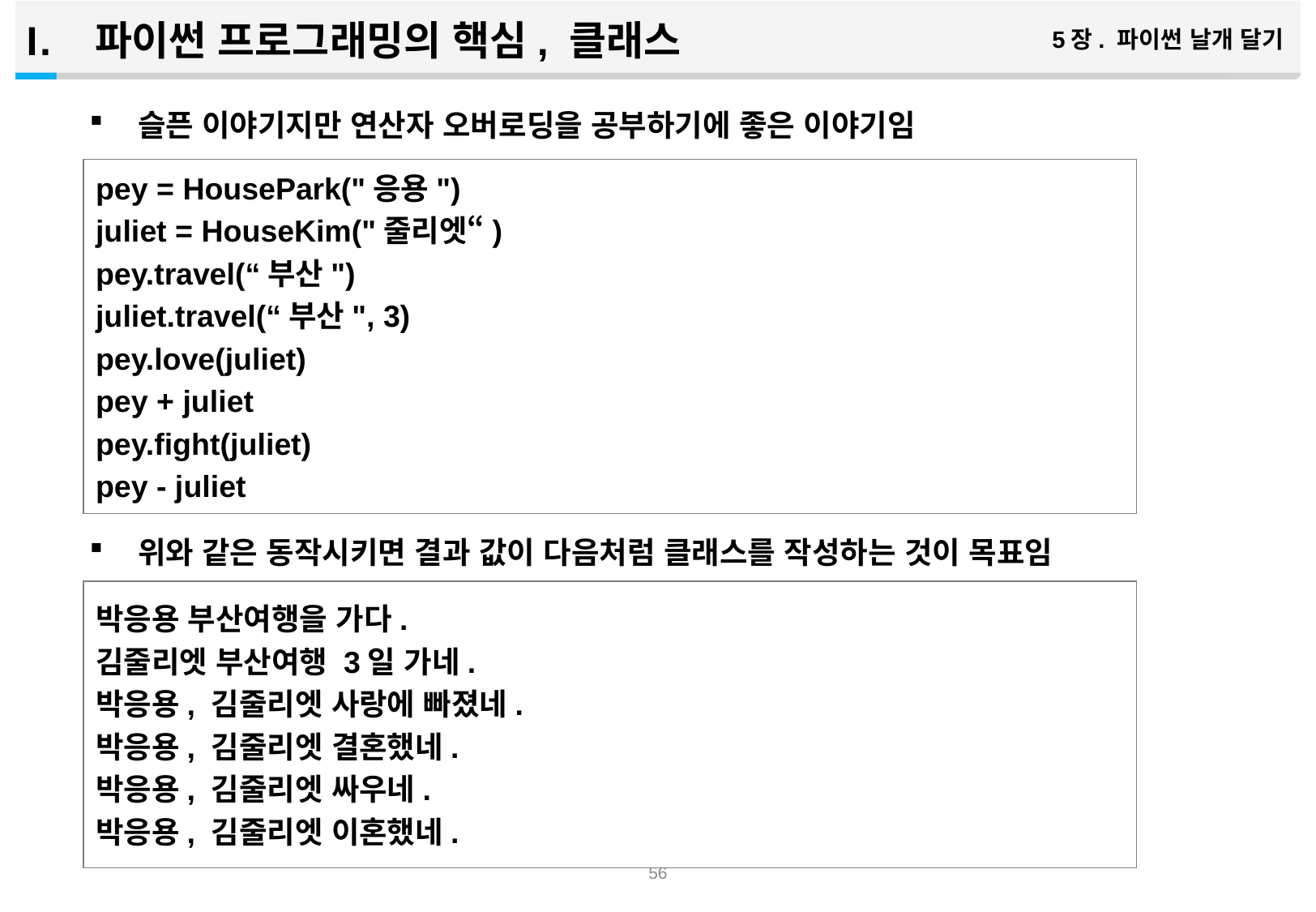

파이썬 프로그래밍의 핵심, 클래스
5장. 파이썬 날개 달기
슬픈 이야기지만 연산자 오버로딩을 공부하기에 좋은 이야기임

위와 같은 동작시키면 결과 값이 다음처럼 클래스를 작성하는 것이 목표임
pey = HousePark("응용")
juliet = HouseKim("줄리엣“)
pey.travel(“부산")
juliet.travel(“부산", 3)
pey.love(juliet)
pey + juliet
pey.fight(juliet)
pey - juliet
박응용 부산여행을 가다.
김줄리엣 부산여행 3일 가네.
박응용, 김줄리엣 사랑에 빠졌네.
박응용, 김줄리엣 결혼했네.
박응용, 김줄리엣 싸우네.
박응용, 김줄리엣 이혼했네.
56